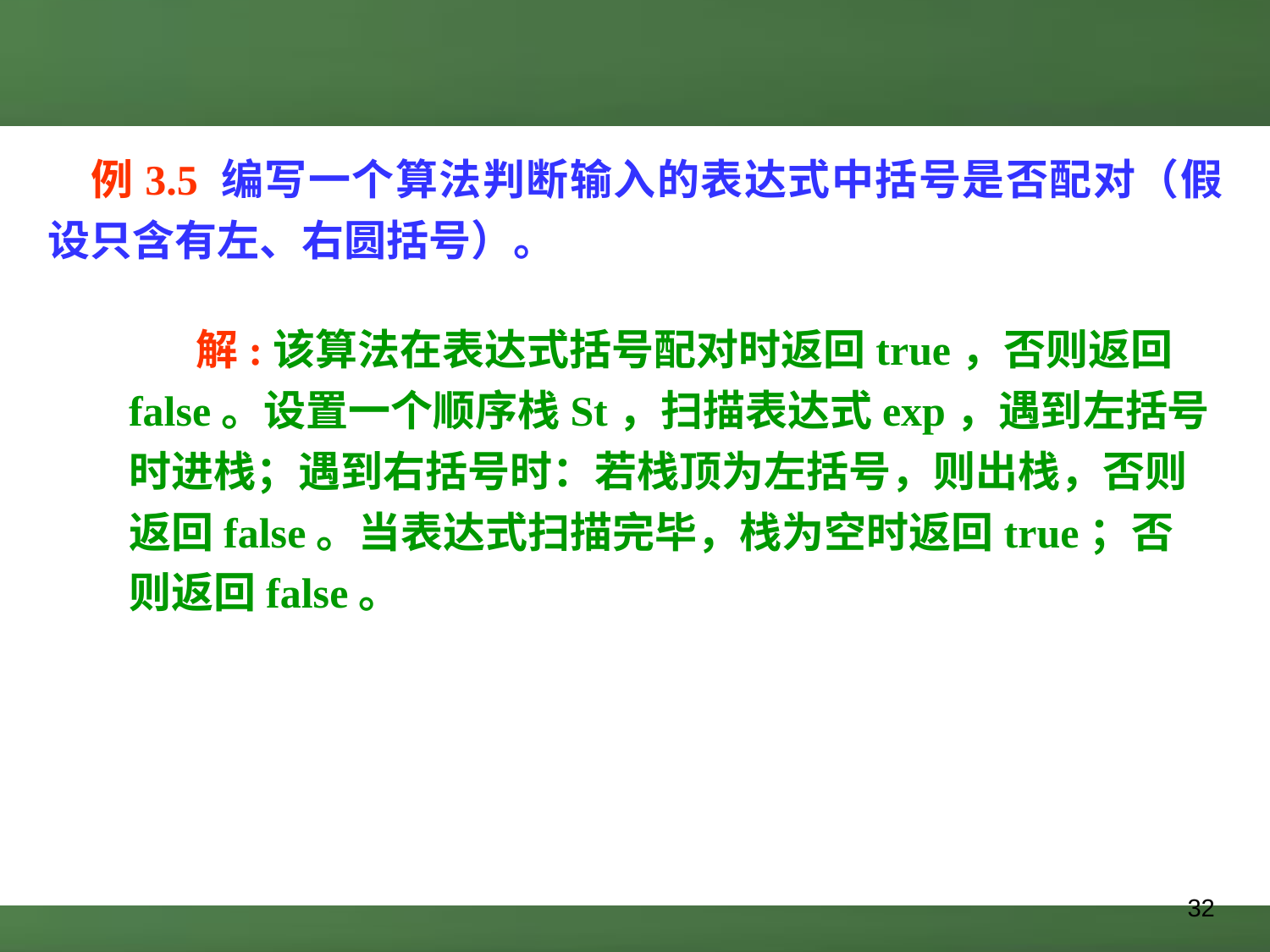

例3.5 编写一个算法判断输入的表达式中括号是否配对（假设只含有左、右圆括号）。
      解:该算法在表达式括号配对时返回true，否则返回false。设置一个顺序栈St，扫描表达式exp，遇到左括号时进栈；遇到右括号时：若栈顶为左括号，则出栈，否则返回false。当表达式扫描完毕，栈为空时返回true；否则返回false。
32